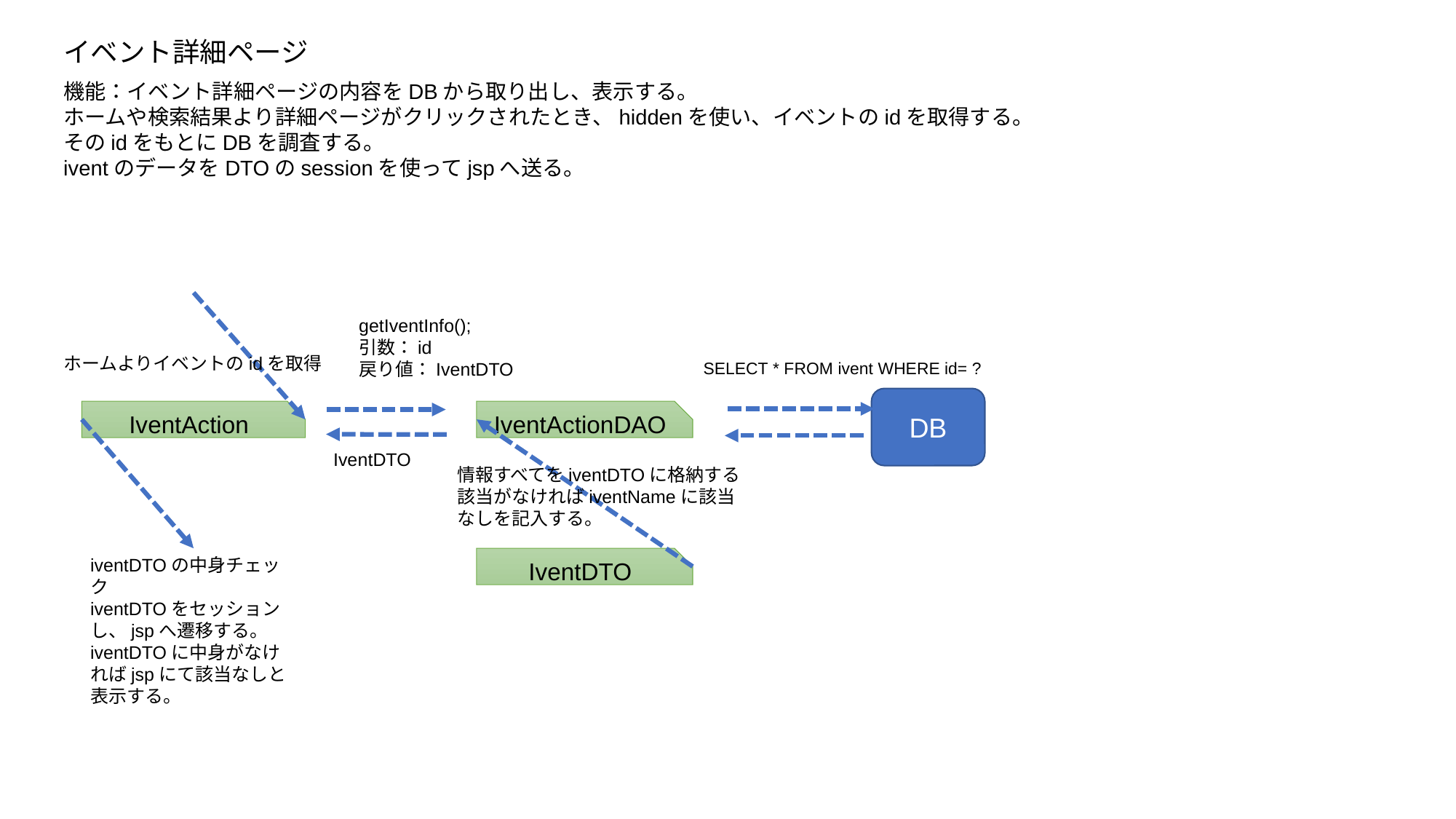

イベント詳細ページ
機能：イベント詳細ページの内容をDBから取り出し、表示する。
ホームや検索結果より詳細ページがクリックされたとき、hiddenを使い、イベントのidを取得する。
そのidをもとにDBを調査する。
iventのデータをDTOのsessionを使ってjspへ送る。
getIventInfo();
引数：id
戻り値：IventDTO
ホームよりイベントのidを取得
SELECT * FROM ivent WHERE id= ?
DB
IventAction
IventActionDAO
IventDTO
情報すべてをiventDTOに格納する
該当がなければiventNameに該当なしを記入する。
iventDTOの中身チェック
iventDTOをセッションし、jspへ遷移する。
iventDTOに中身がなければjspにて該当なしと表示する。

IventDTO